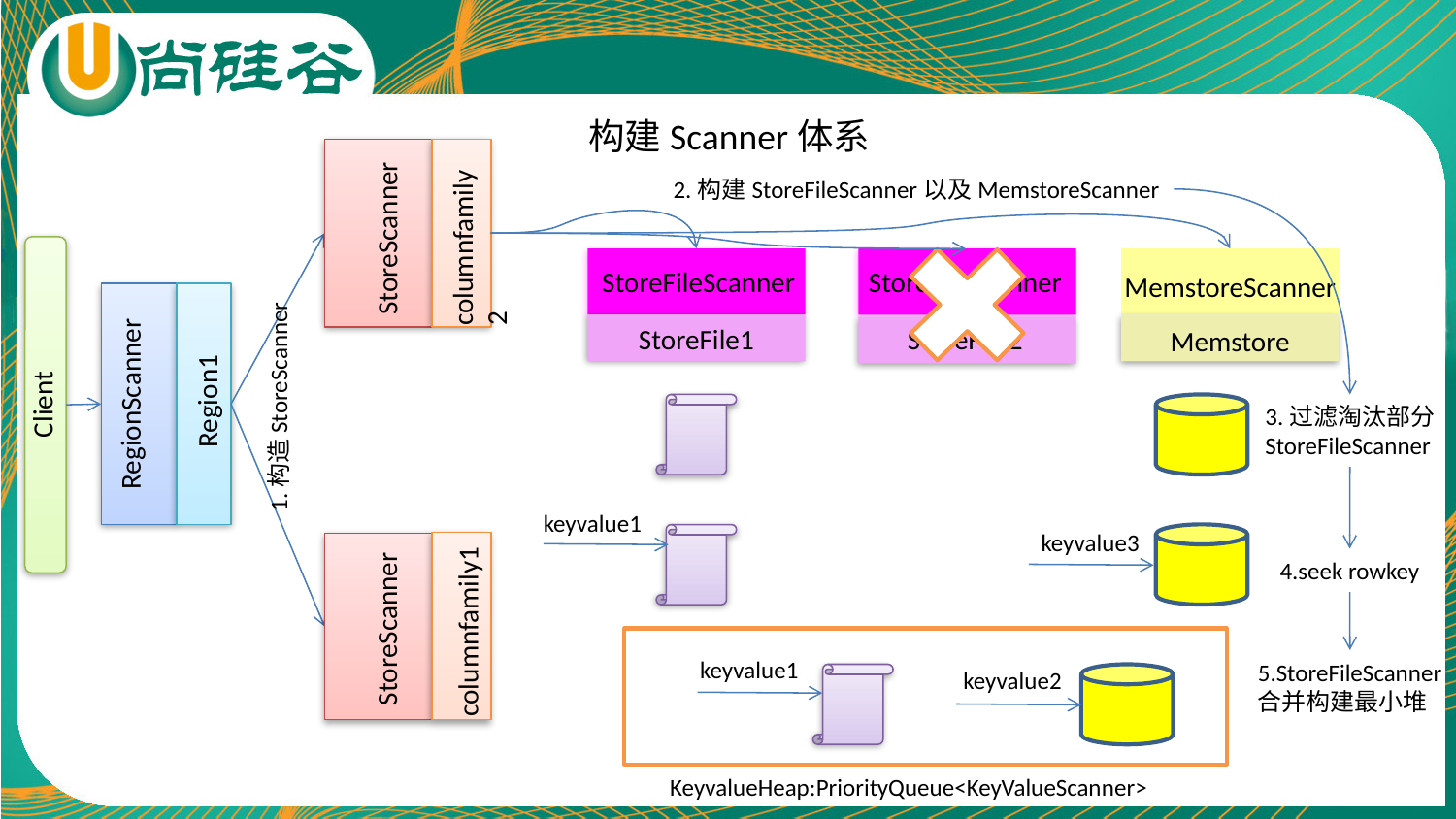

构建Scanner体系

2.构建StoreFileScanner以及MemstoreScanner
StoreScanner
columnfamily2

StoreFileScanner
StoreFileScanner
MemstoreScanner

StoreFile1
StoreFile2

Memstore
Region1
RegionScanner
Client
1.构造StoreScanner

3.过滤淘汰部分
StoreFileScanner
keyvalue1
keyvalue3

4.seek rowkey
StoreScanner
columnfamily1

keyvalue1
5.StoreFileScanner
合并构建最小堆
keyvalue2

KeyvalueHeap:PriorityQueue<KeyValueScanner>